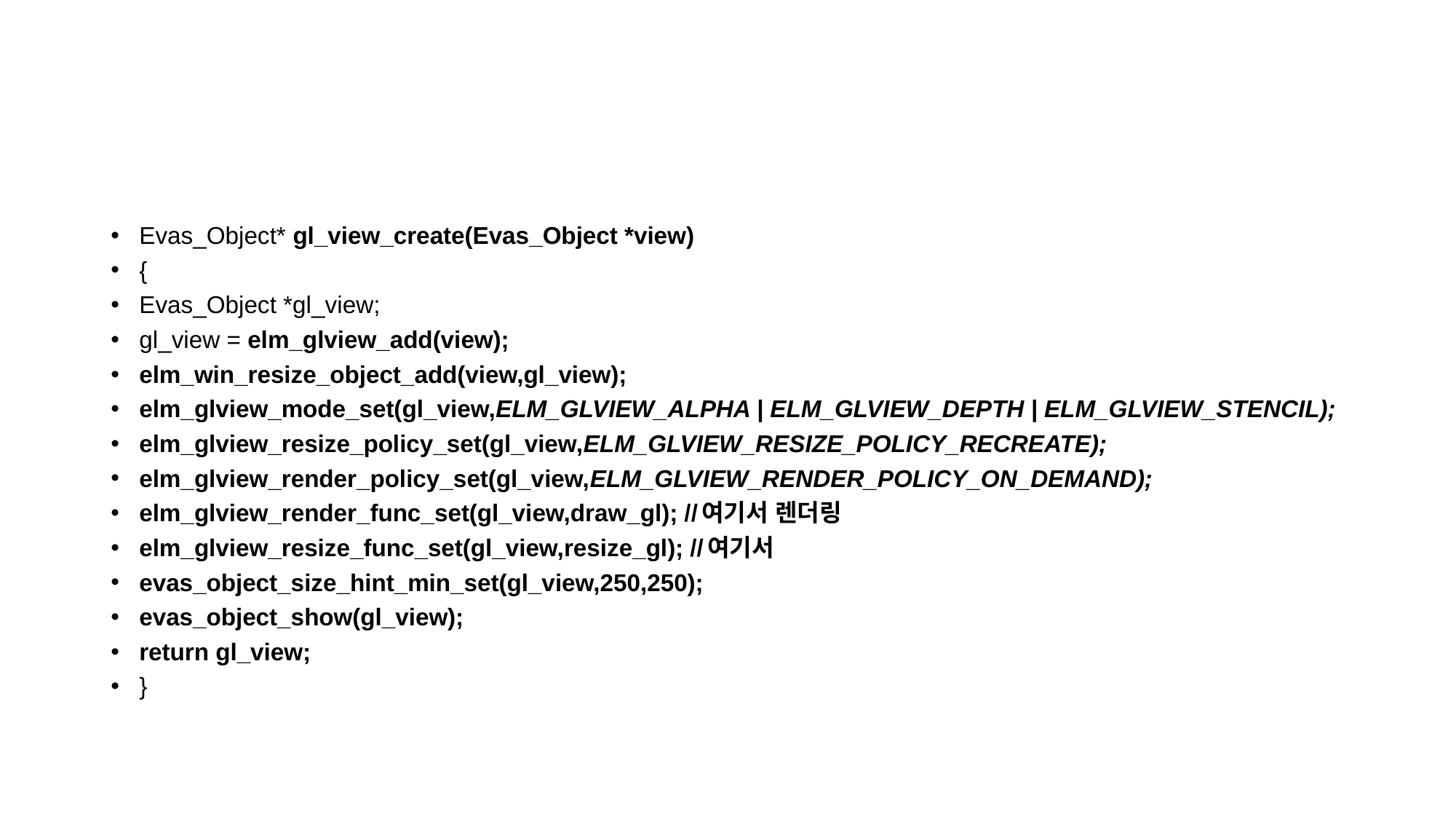

#
Evas_Object* gl_view_create(Evas_Object *view)
{
Evas_Object *gl_view;
gl_view = elm_glview_add(view);
elm_win_resize_object_add(view,gl_view);
elm_glview_mode_set(gl_view,ELM_GLVIEW_ALPHA | ELM_GLVIEW_DEPTH | ELM_GLVIEW_STENCIL);
elm_glview_resize_policy_set(gl_view,ELM_GLVIEW_RESIZE_POLICY_RECREATE);
elm_glview_render_policy_set(gl_view,ELM_GLVIEW_RENDER_POLICY_ON_DEMAND);
elm_glview_render_func_set(gl_view,draw_gl); //여기서 렌더링
elm_glview_resize_func_set(gl_view,resize_gl); //여기서
evas_object_size_hint_min_set(gl_view,250,250);
evas_object_show(gl_view);
return gl_view;
}